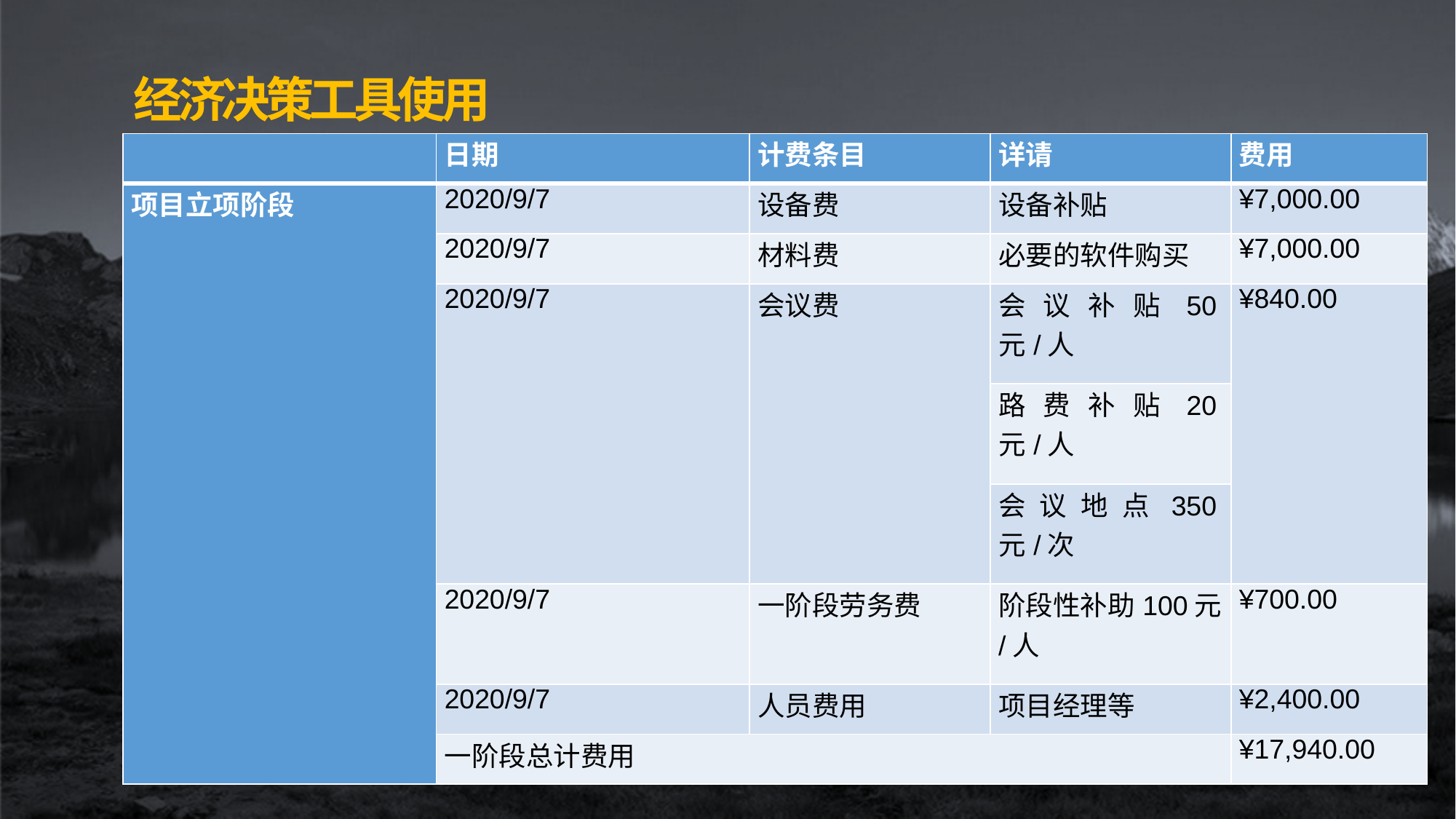

经济决策工具使用
|  | 日期 | 计费条目 | 详请 | 费用 |
| --- | --- | --- | --- | --- |
| 项目立项阶段 | 2020/9/7 | 设备费 | 设备补贴 | ¥7,000.00 |
|  | 2020/9/7 | 材料费 | 必要的软件购买 | ¥7,000.00 |
|  | 2020/9/7 | 会议费 | 会议补贴50元/人 | ¥840.00 |
|  |  |  | 路费补贴20元/人 |  |
|  |  |  | 会议地点350元/次 |  |
|  | 2020/9/7 | 一阶段劳务费 | 阶段性补助100元/人 | ¥700.00 |
|  | 2020/9/7 | 人员费用 | 项目经理等 | ¥2,400.00 |
|  | 一阶段总计费用 |  |  | ¥17,940.00 |